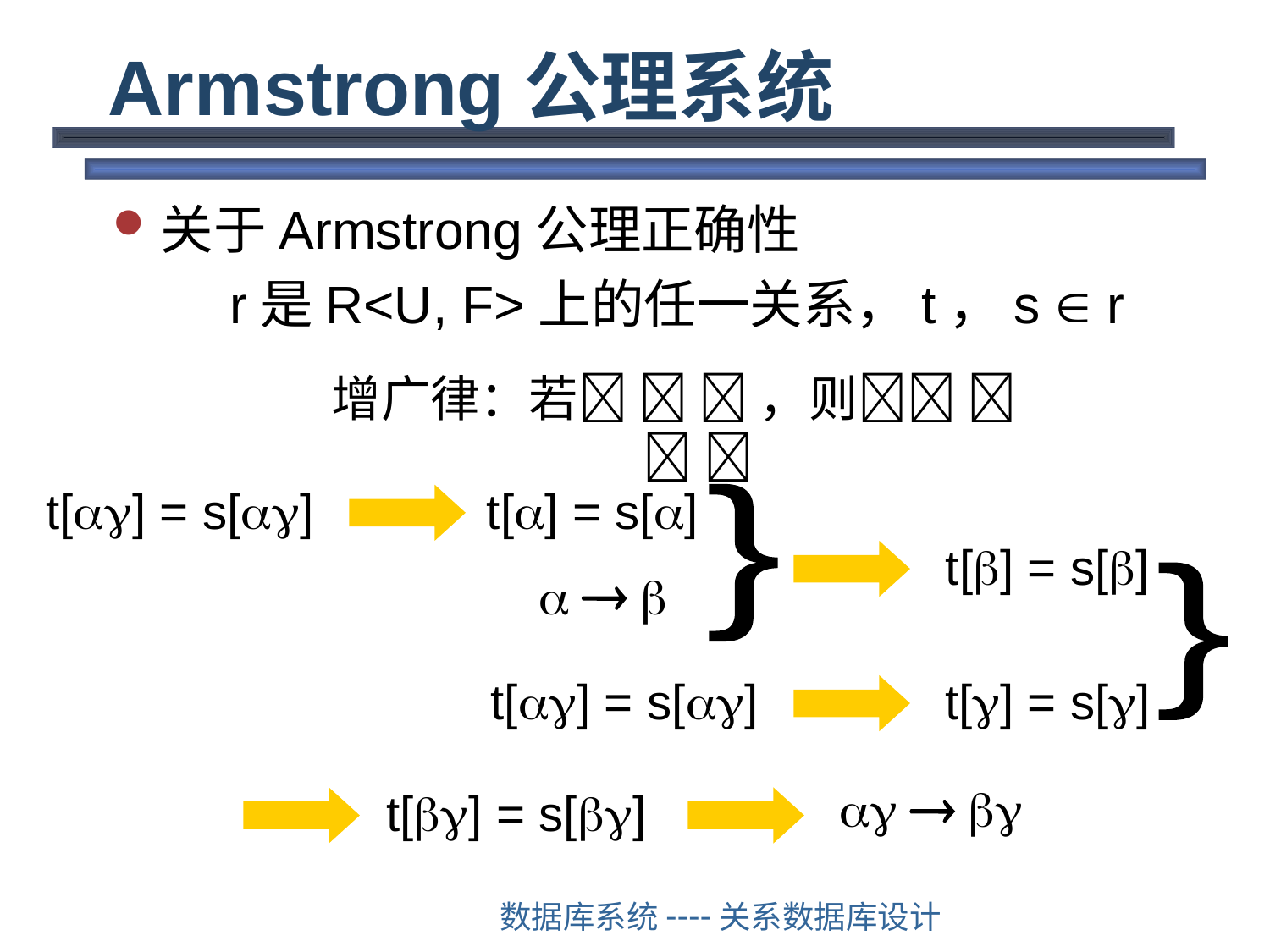

# Armstrong公理系统
关于Armstrong公理正确性
        r是R<U, F>上的任一关系，t，s ∈ r

增广律：若α → β ，则αγ → β γ

t[αγ] = s[αγ]
t[α] = s[α]
}

t[β] = s[β]

α → β
}
t[αγ] = s[αγ]
t[γ] = s[γ]

αγ → βγ
t[βγ] = s[βγ]

数据库系统----关系数据库设计